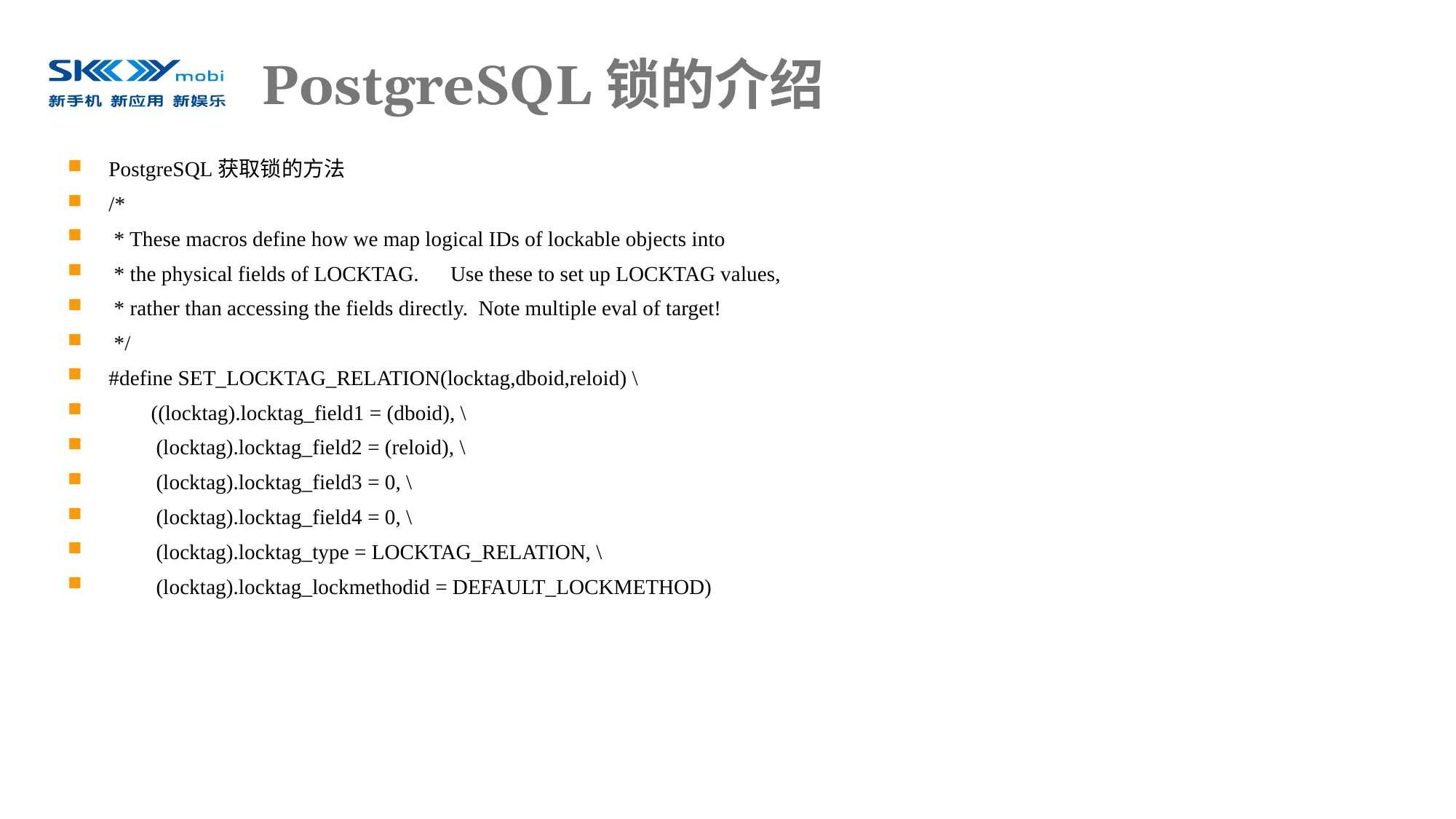

# PostgreSQL锁的介绍
PostgreSQL获取锁的方法
/*
 * These macros define how we map logical IDs of lockable objects into
 * the physical fields of LOCKTAG.      Use these to set up LOCKTAG values,
 * rather than accessing the fields directly.  Note multiple eval of target!
 */
#define SET_LOCKTAG_RELATION(locktag,dboid,reloid) \
        ((locktag).locktag_field1 = (dboid), \
         (locktag).locktag_field2 = (reloid), \
         (locktag).locktag_field3 = 0, \
         (locktag).locktag_field4 = 0, \
         (locktag).locktag_type = LOCKTAG_RELATION, \
         (locktag).locktag_lockmethodid = DEFAULT_LOCKMETHOD)